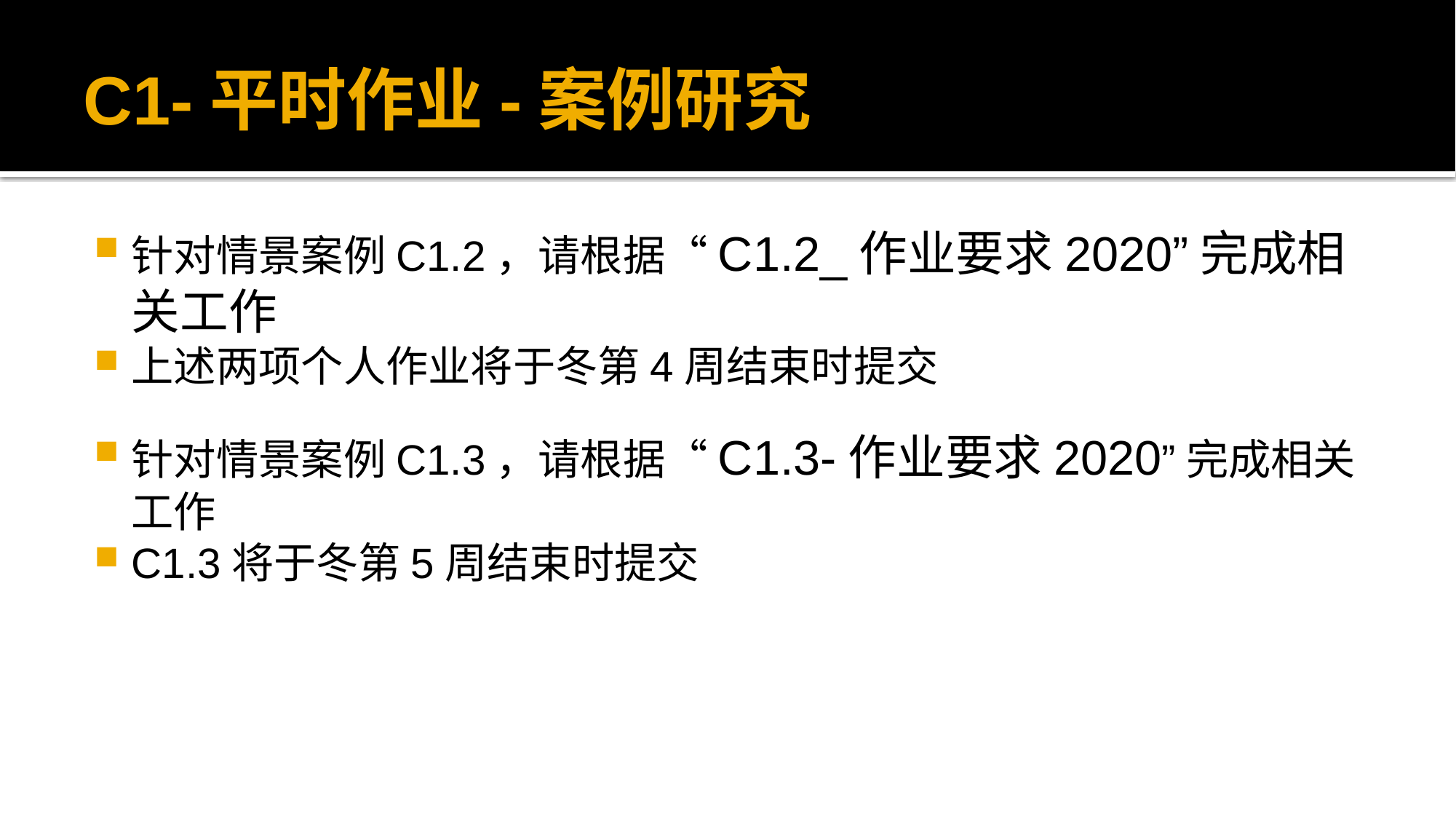

针对情景案例C1.2，请根据“C1.2_作业要求2020”完成相关工作
上述两项个人作业将于冬第4周结束时提交
针对情景案例C1.3，请根据“C1.3-作业要求2020”完成相关工作
C1.3将于冬第5周结束时提交
C1-平时作业-案例研究